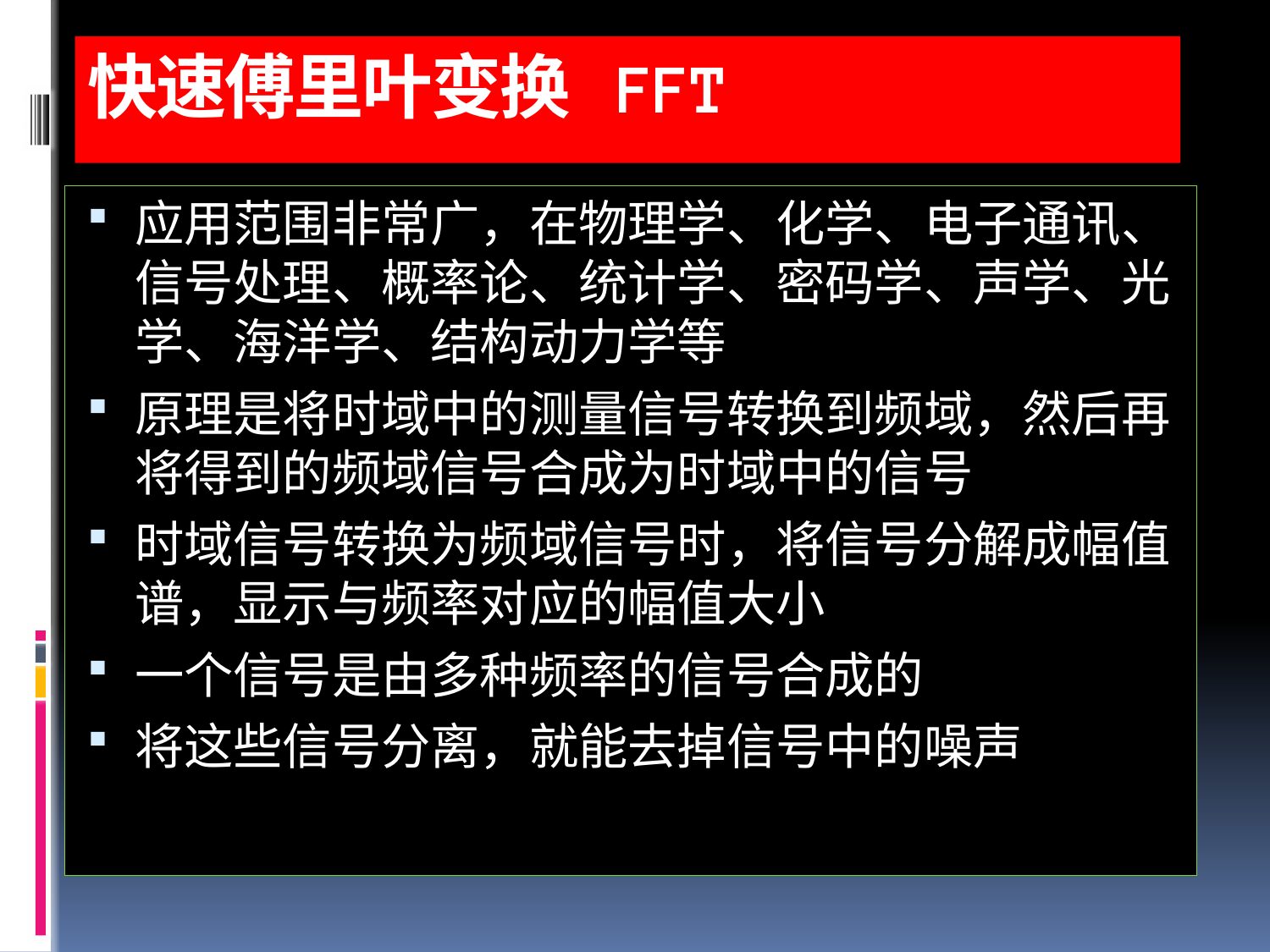

# 快速傅里叶变换  FFT
应用范围非常广，在物理学、化学、电子通讯、信号处理、概率论、统计学、密码学、声学、光学、海洋学、结构动力学等
原理是将时域中的测量信号转换到频域，然后再将得到的频域信号合成为时域中的信号
时域信号转换为频域信号时，将信号分解成幅值谱，显示与频率对应的幅值大小
一个信号是由多种频率的信号合成的
将这些信号分离，就能去掉信号中的噪声